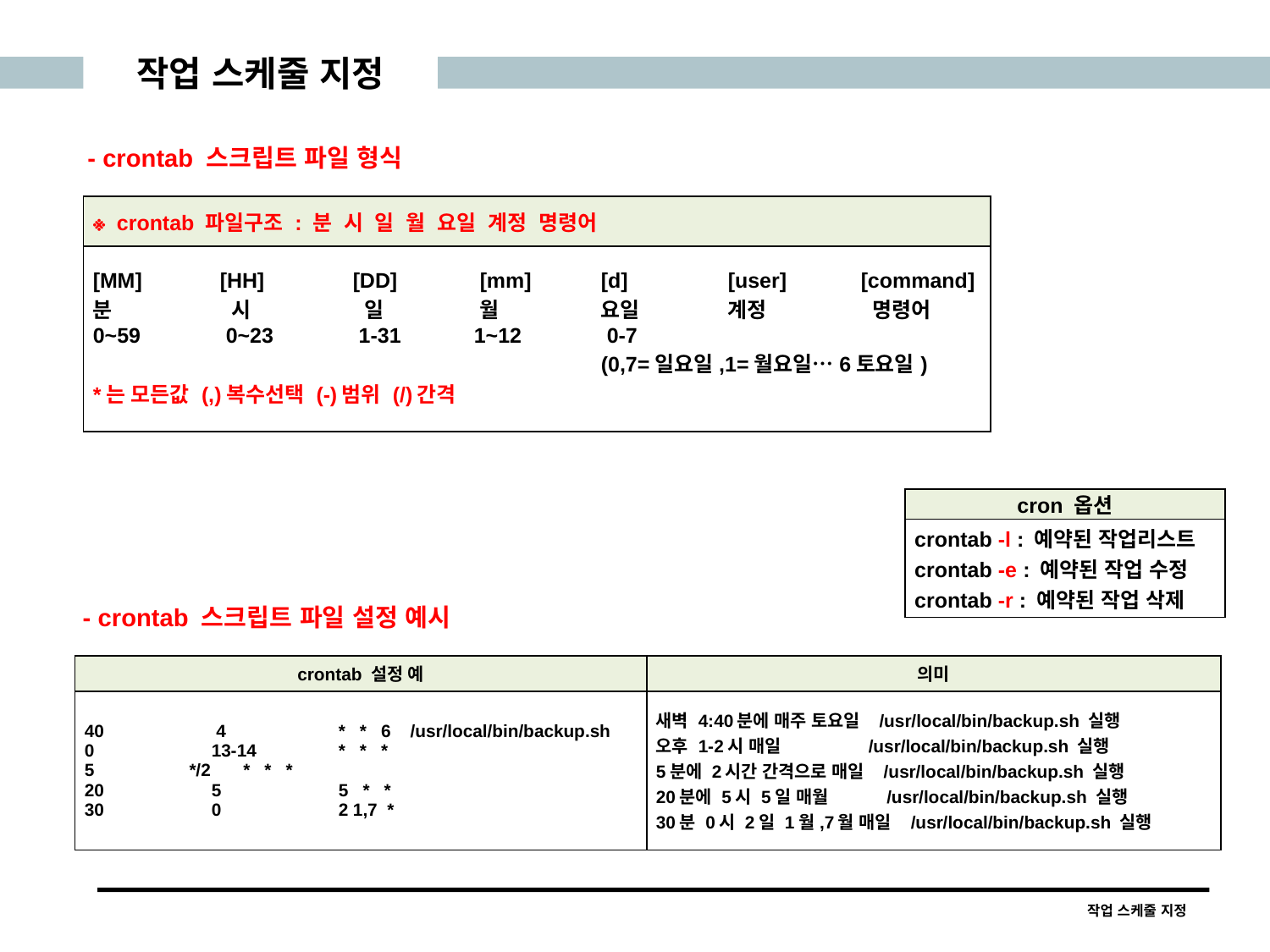

작업 스케줄 지정

- crontab 스크립트 파일 형식
| ※ crontab 파일구조 : 분 시 일 월 요일 계정 명령어 |
| --- |
| [MM] [HH] [DD] [mm] [d] [user] [command] 분 시 일 월 요일 계정 명령어 0~59 0~23 1-31 1~12 0-7 (0,7=일요일,1=월요일…6토요일) \*는 모든값 (,)복수선택 (-)범위 (/)간격 |
| cron 옵션 |
| --- |
| crontab -l : 예약된 작업리스트 crontab -e : 예약된 작업 수정 crontab -r : 예약된 작업 삭제 |
- crontab 스크립트 파일 설정 예시
| crontab 설정 예 | 의미 |
| --- | --- |
| 40 4 \* \* 6 /usr/local/bin/backup.sh 0 13-14 \* \* \* \*/2 \* \* \* 20 5 5 \* \* 30 0 2 1,7 \* | 새벽 4:40분에 매주 토요일 /usr/local/bin/backup.sh 실행 오후 1-2시 매일 /usr/local/bin/backup.sh 실행 5분에 2시간 간격으로 매일 /usr/local/bin/backup.sh 실행 20분에 5시 5일 매월 /usr/local/bin/backup.sh 실행 30분 0시 2일 1월,7월 매일 /usr/local/bin/backup.sh 실행 |

작업 스케줄 지정